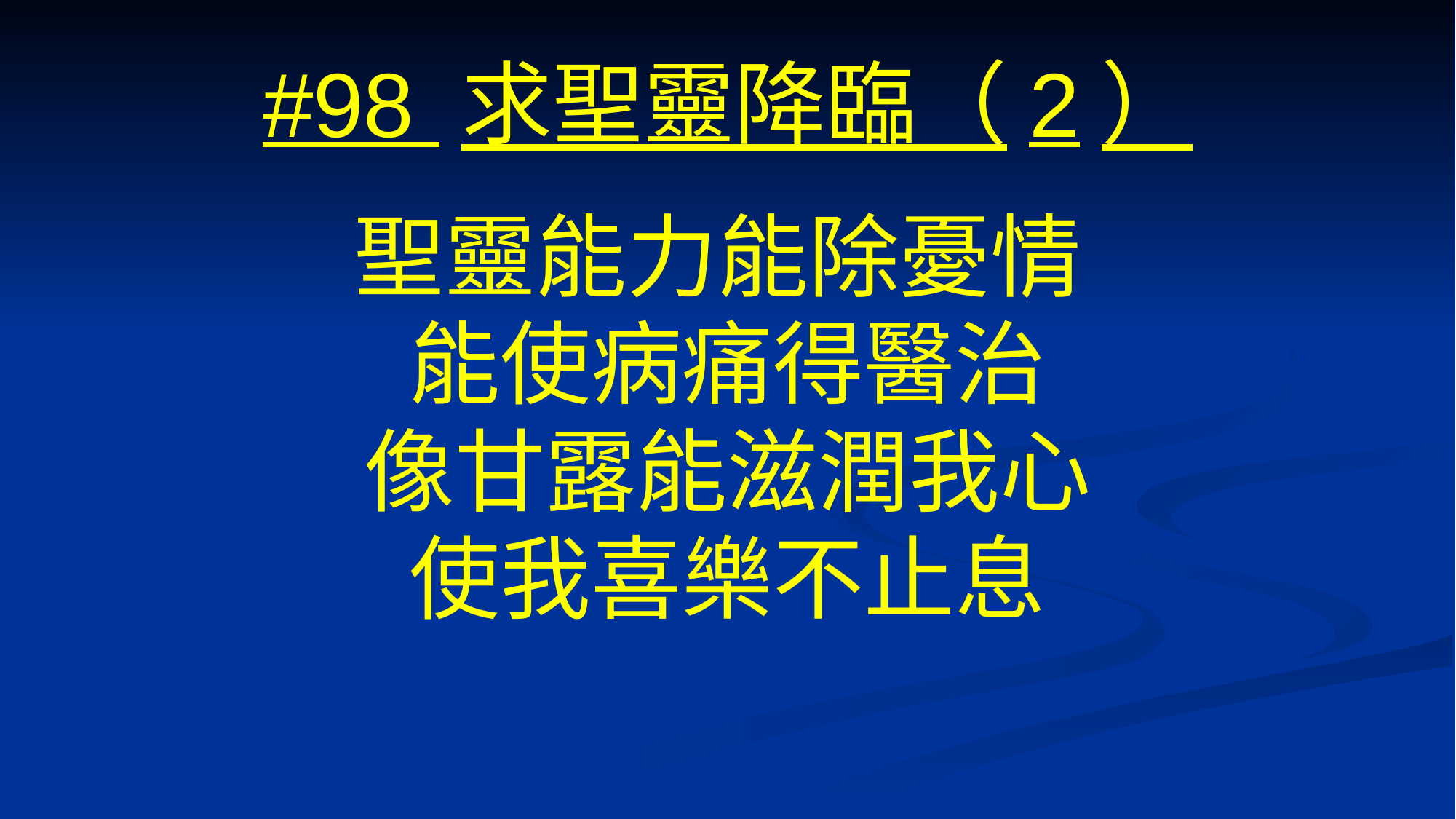

# #98 求聖靈降臨（2）
聖靈能力能除憂情
能使病痛得醫治
像甘露能滋潤我心
使我喜樂不止息